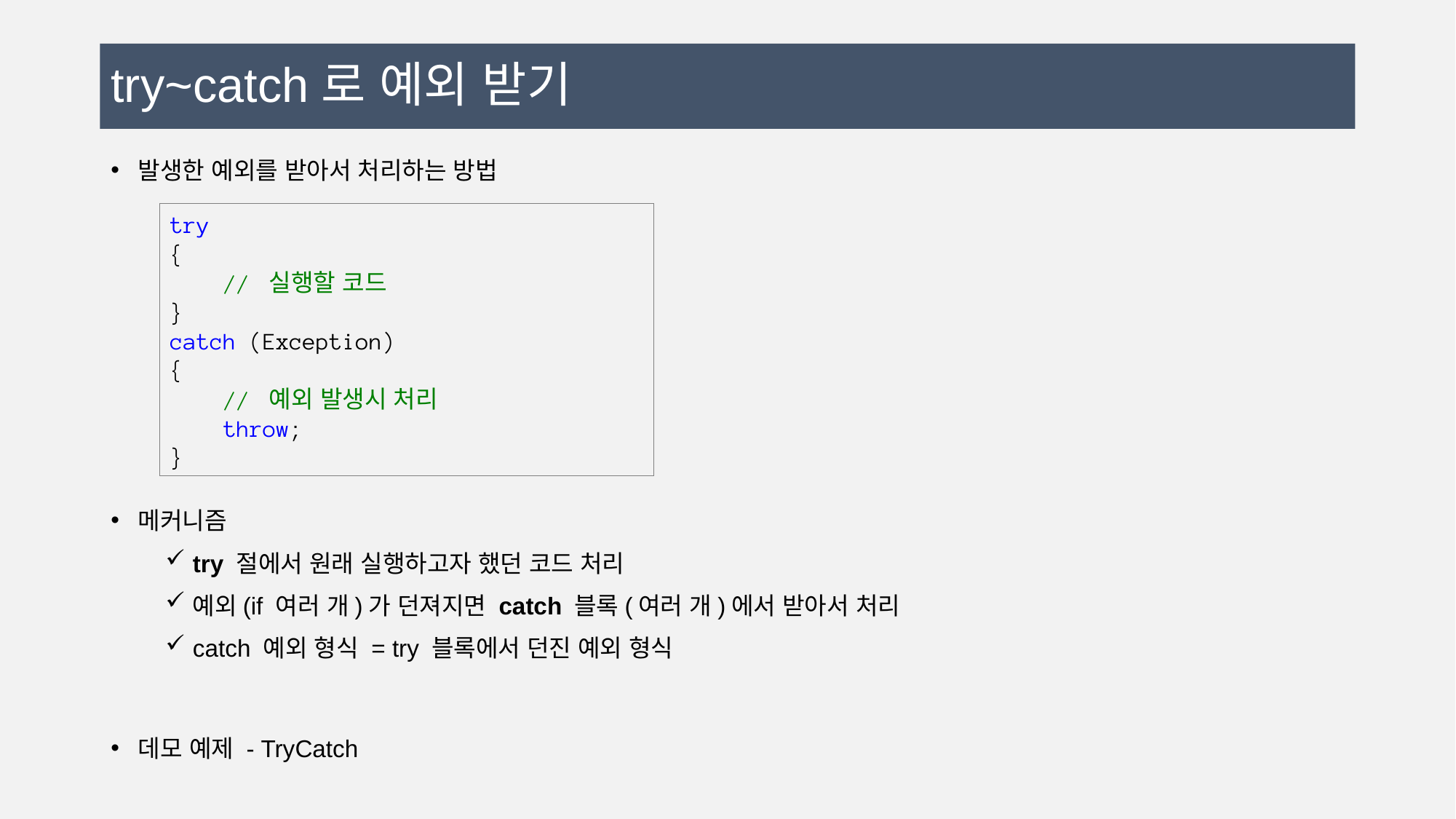

# try~catch로 예외 받기
발생한 예외를 받아서 처리하는 방법

메커니즘
try 절에서 원래 실행하고자 했던 코드 처리
예외(if 여러 개)가 던져지면 catch 블록(여러 개)에서 받아서 처리
catch 예외 형식 = try 블록에서 던진 예외 형식

데모 예제 - TryCatch
try
{
    // 실행할 코드
}
catch (Exception)
{
    // 예외 발생시 처리
    throw;
}